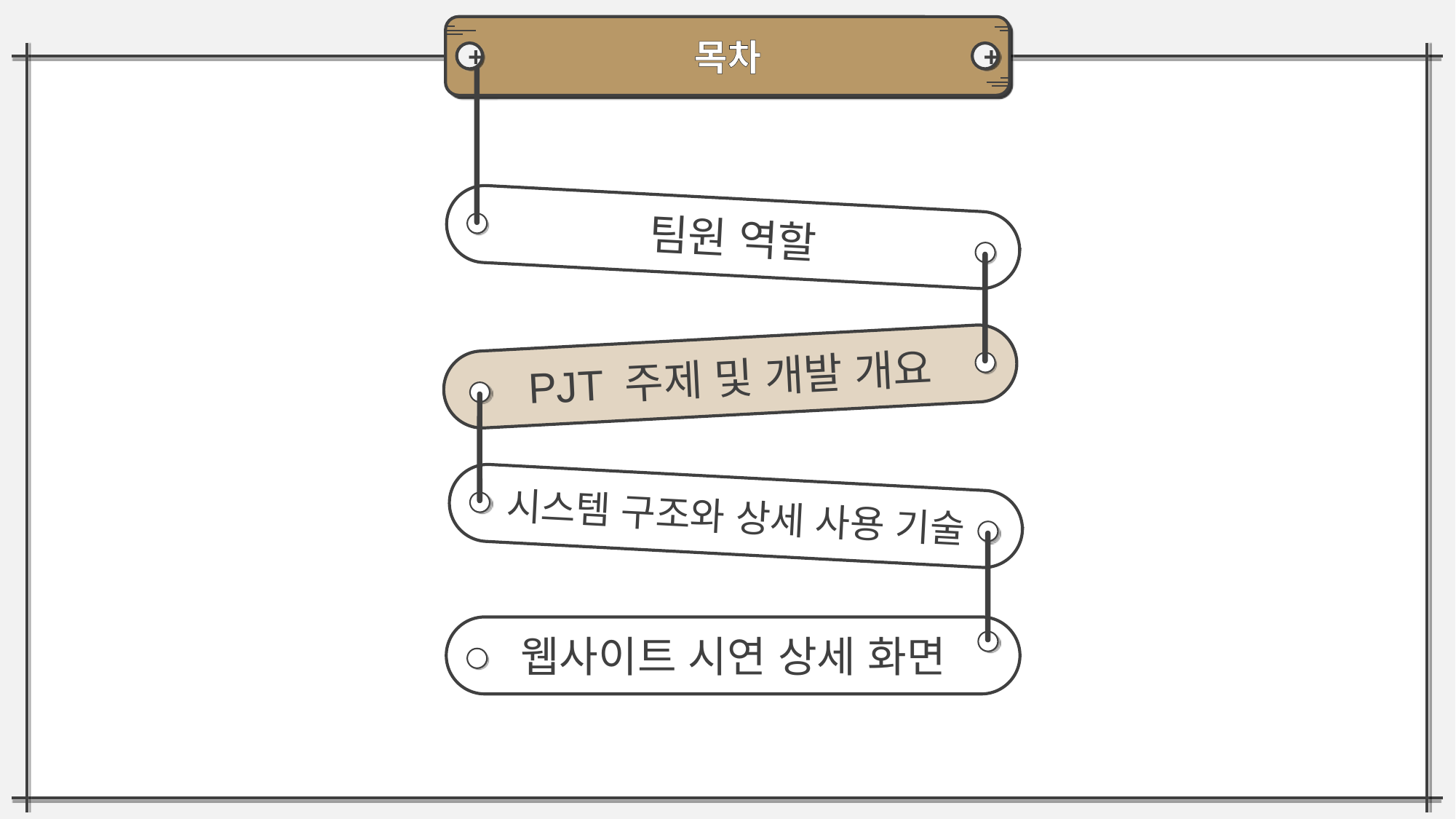

목차
+
+

팀원 역할

PJT 주제 및 개발 개요

시스템 구조와 상세 사용 기술

웹사이트 시연 상세 화면